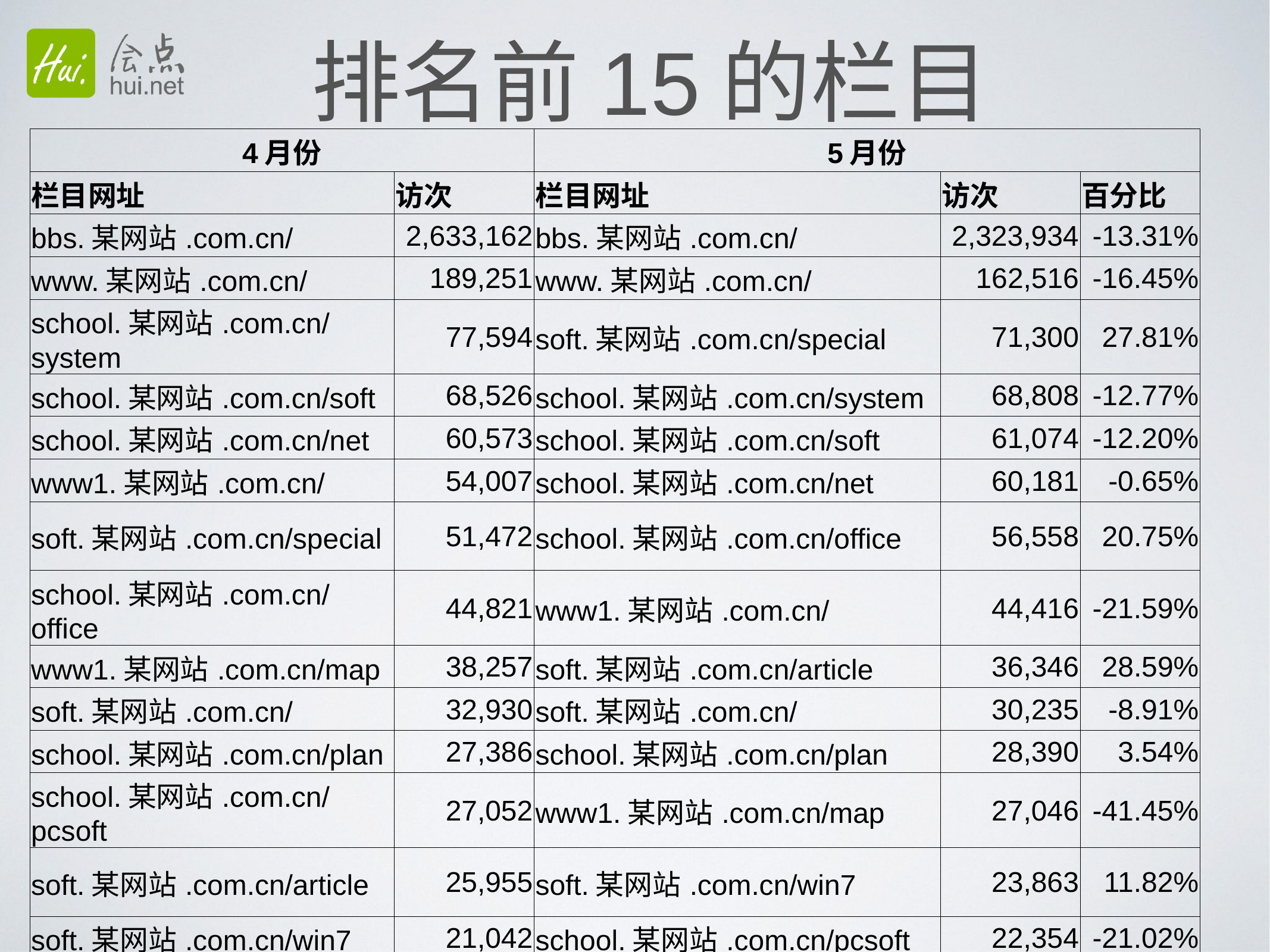

# 排名前15的栏目
| 4月份 |  | 5月份 |  |  |
| --- | --- | --- | --- | --- |
| 栏目网址 | 访次 | 栏目网址 | 访次 | 百分比 |
| bbs.某网站.com.cn/ | 2,633,162 | bbs.某网站.com.cn/ | 2,323,934 | -13.31% |
| www.某网站.com.cn/ | 189,251 | www.某网站.com.cn/ | 162,516 | -16.45% |
| school.某网站.com.cn/system | 77,594 | soft.某网站.com.cn/special | 71,300 | 27.81% |
| school.某网站.com.cn/soft | 68,526 | school.某网站.com.cn/system | 68,808 | -12.77% |
| school.某网站.com.cn/net | 60,573 | school.某网站.com.cn/soft | 61,074 | -12.20% |
| www1.某网站.com.cn/ | 54,007 | school.某网站.com.cn/net | 60,181 | -0.65% |
| soft.某网站.com.cn/special | 51,472 | school.某网站.com.cn/office | 56,558 | 20.75% |
| school.某网站.com.cn/office | 44,821 | www1.某网站.com.cn/ | 44,416 | -21.59% |
| www1.某网站.com.cn/map | 38,257 | soft.某网站.com.cn/article | 36,346 | 28.59% |
| soft.某网站.com.cn/ | 32,930 | soft.某网站.com.cn/ | 30,235 | -8.91% |
| school.某网站.com.cn/plan | 27,386 | school.某网站.com.cn/plan | 28,390 | 3.54% |
| school.某网站.com.cn/pcsoft | 27,052 | www1.某网站.com.cn/map | 27,046 | -41.45% |
| soft.某网站.com.cn/article | 25,955 | soft.某网站.com.cn/win7 | 23,863 | 11.82% |
| soft.某网站.com.cn/win7 | 21,042 | school.某网站.com.cn/pcsoft | 22,354 | -21.02% |
| netbook.某网站.com.cn/news | 18,506 | soft.某网站.com.cn/office | 20,883 |  |